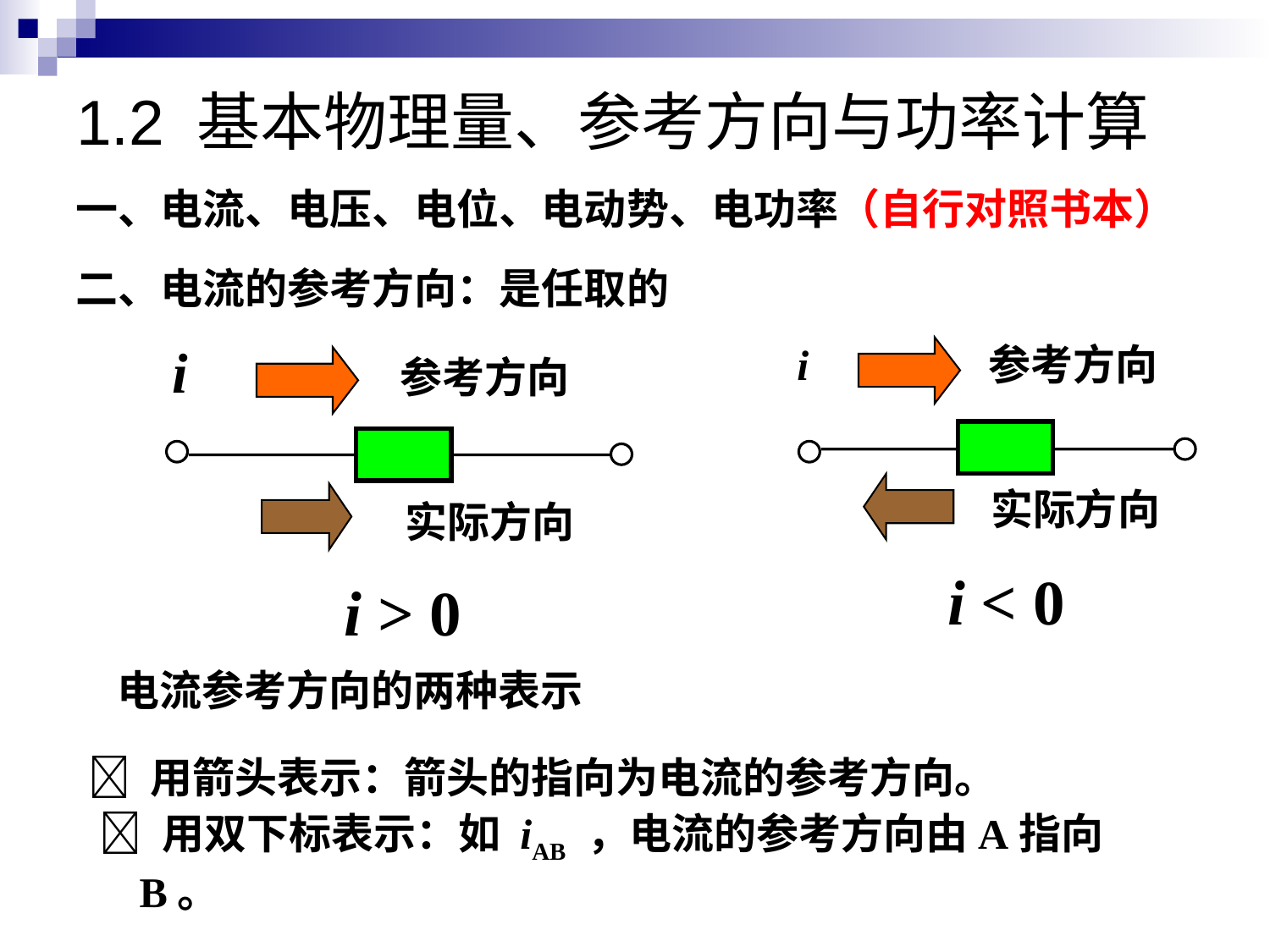

# 1.2 基本物理量、参考方向与功率计算
一、电流、电压、电位、电动势、电功率（自行对照书本）
二、电流的参考方向：是任取的
i              参考方向
i                参考方向

实际方向
实际方向
i < 0
i > 0
电流参考方向的两种表示
• 用箭头表示：箭头的指向为电流的参考方向。
• 用双下标表示：如 iAB ，电流的参考方向由A指向B。